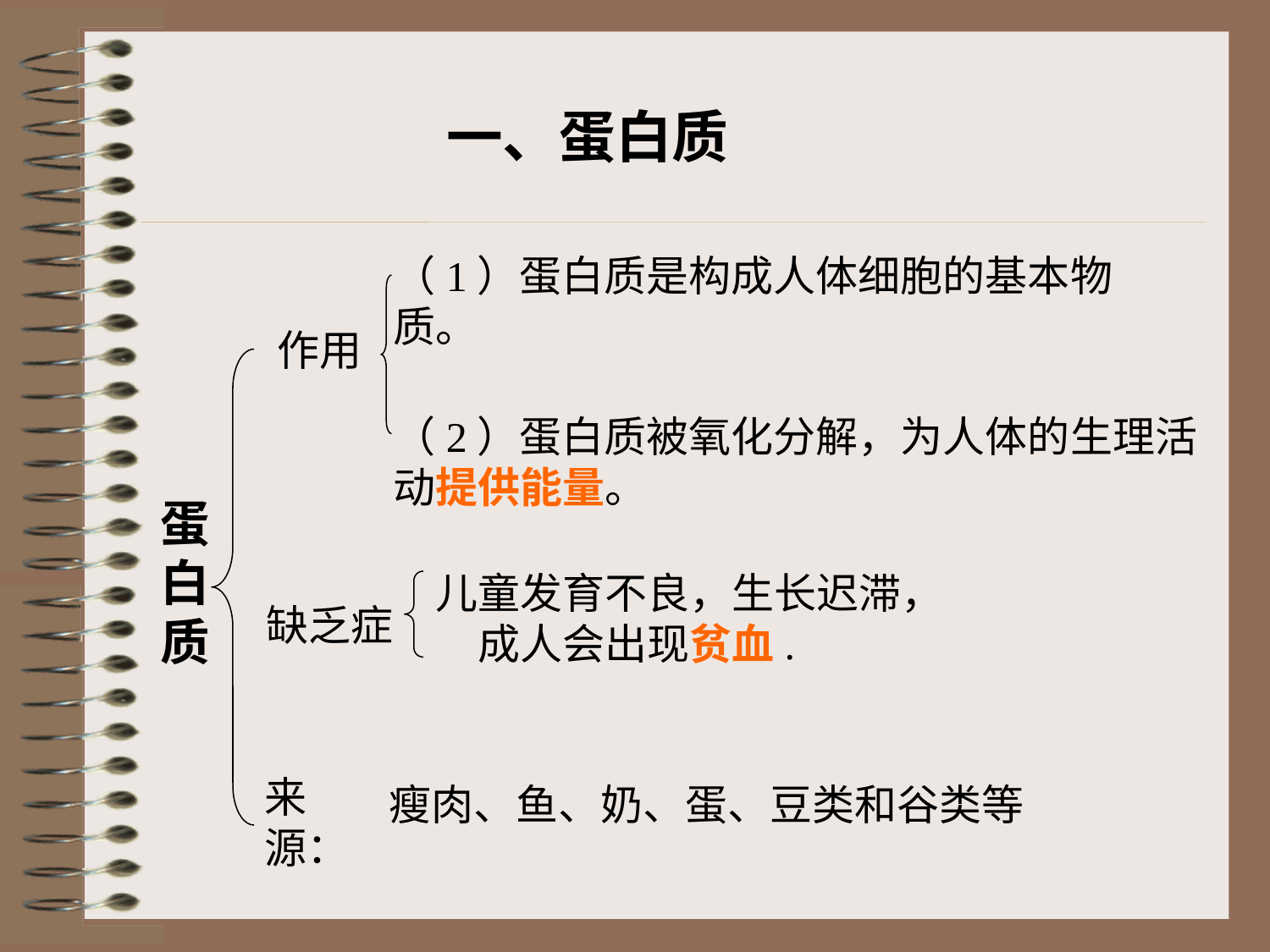

一、蛋白质
（1）蛋白质是构成人体细胞的基本物质。

作用

蛋
白
质
（2）蛋白质被氧化分解，为人体的生理活
动提供能量。
儿童发育不良，生长迟滞，
　成人会出现贫血.

缺乏症
来源：
瘦肉、鱼、奶、蛋、豆类和谷类等